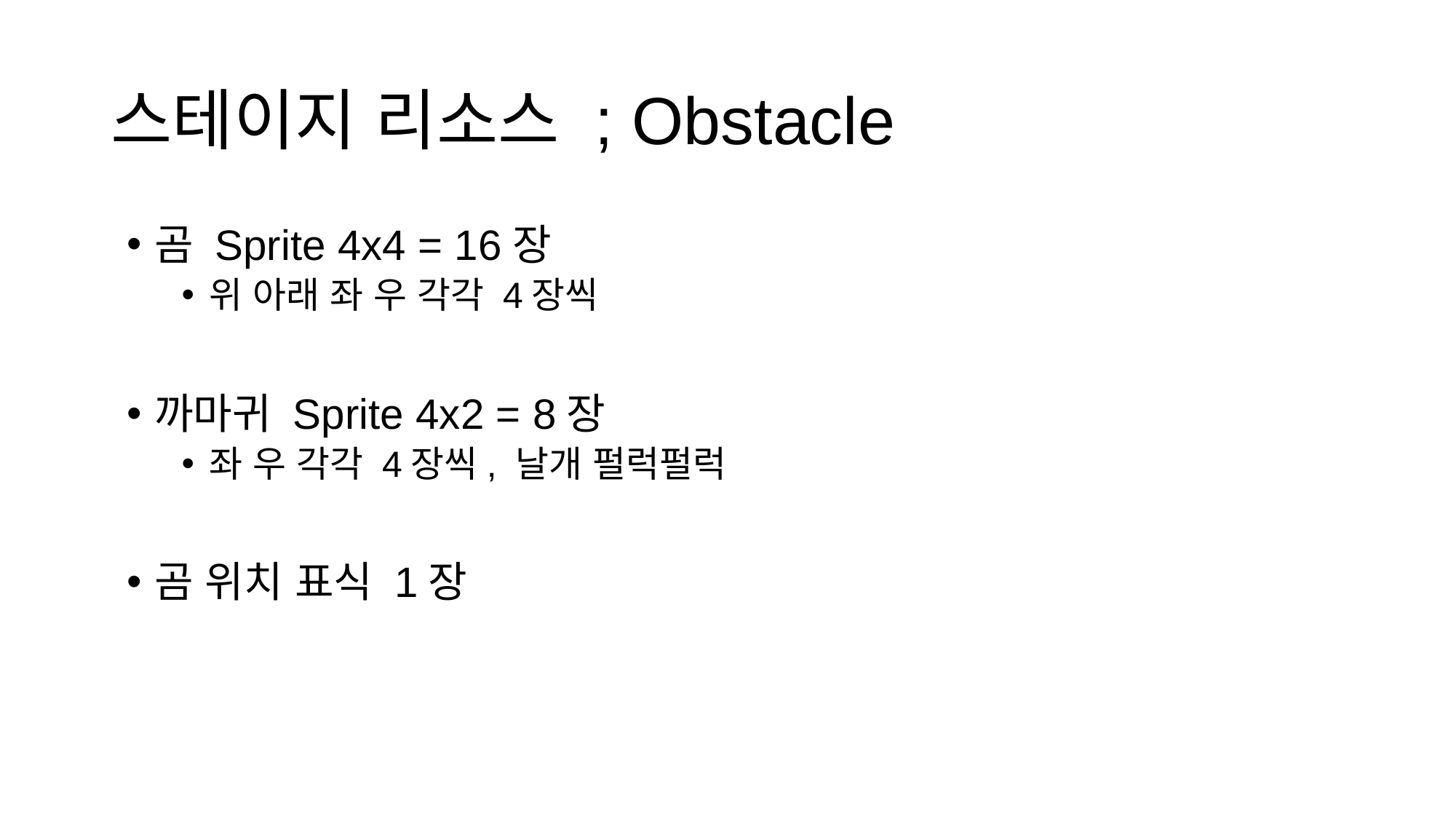

# 스테이지 리소스 ; Obstacle
곰 Sprite 4x4 = 16장
위 아래 좌 우 각각 4장씩

까마귀 Sprite 4x2 = 8장
좌 우 각각 4장씩, 날개 펄럭펄럭

곰 위치 표식 1장